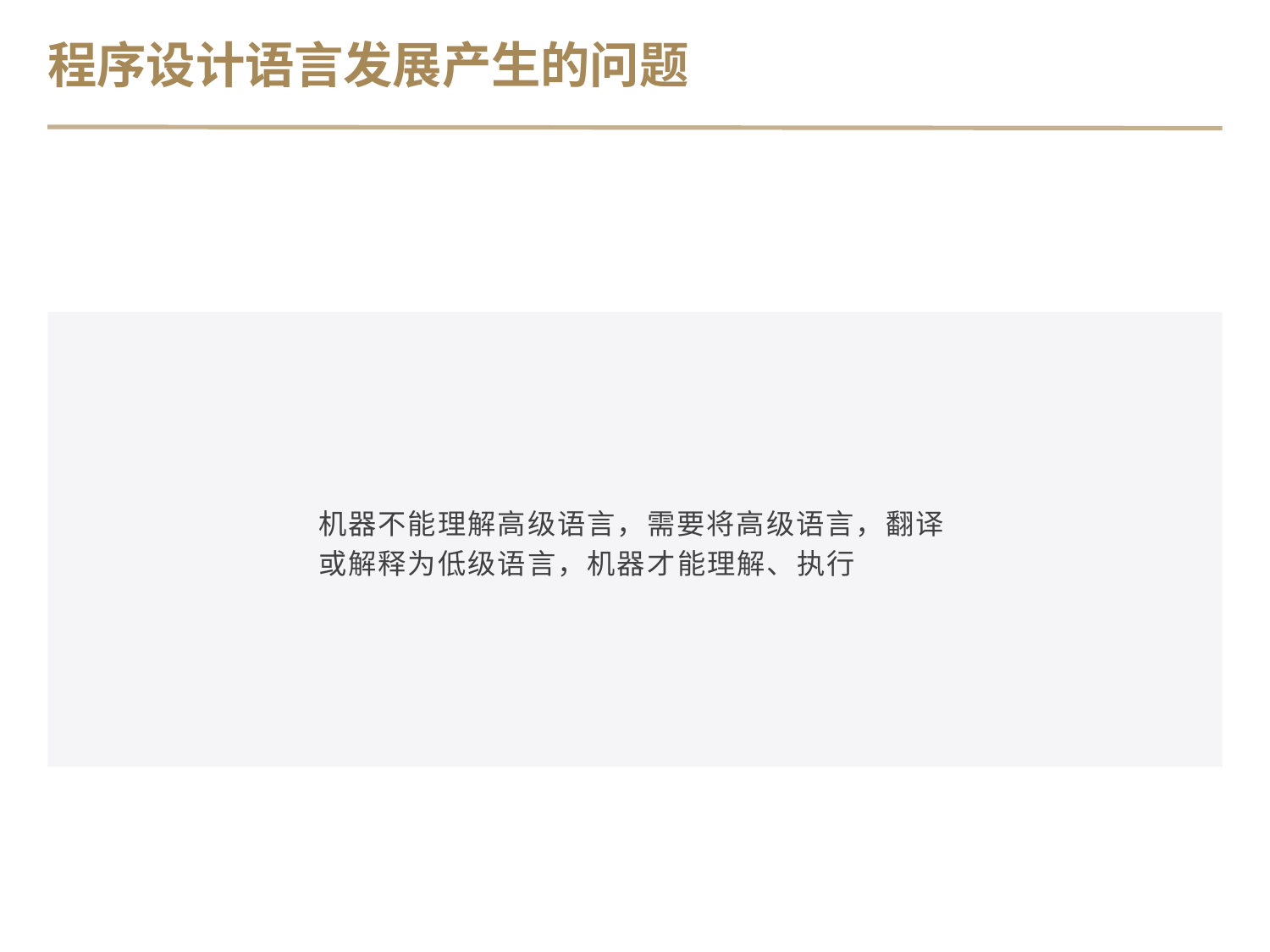

程序设计语言发展产生的问题

机器不能理解高级语言，需要将高级语言，翻译或解释为低级语言，机器才能理解、执行